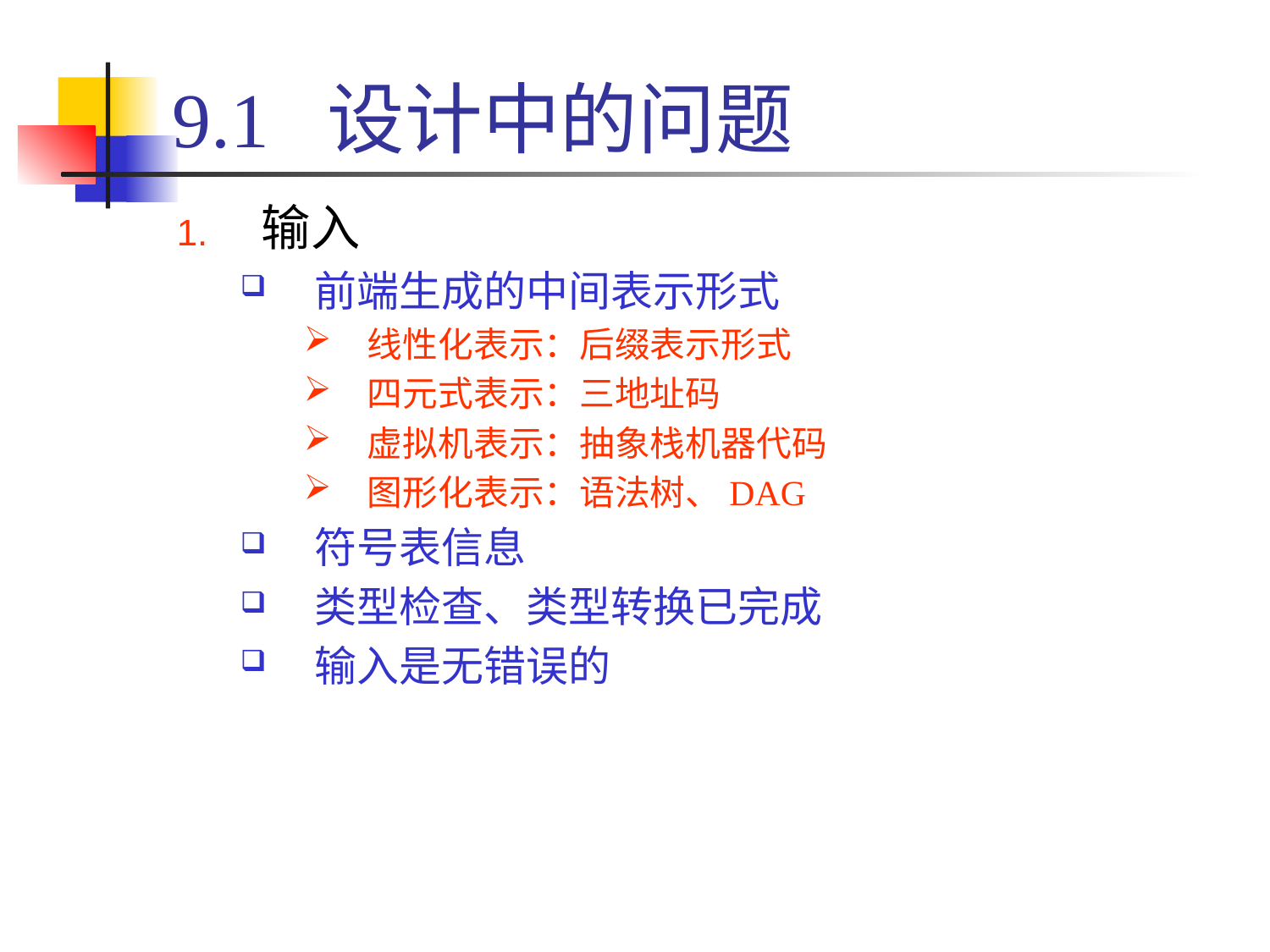

# 9.1  设计中的问题
输入
前端生成的中间表示形式
线性化表示：后缀表示形式
四元式表示：三地址码
虚拟机表示：抽象栈机器代码
图形化表示：语法树、DAG
符号表信息
类型检查、类型转换已完成
输入是无错误的